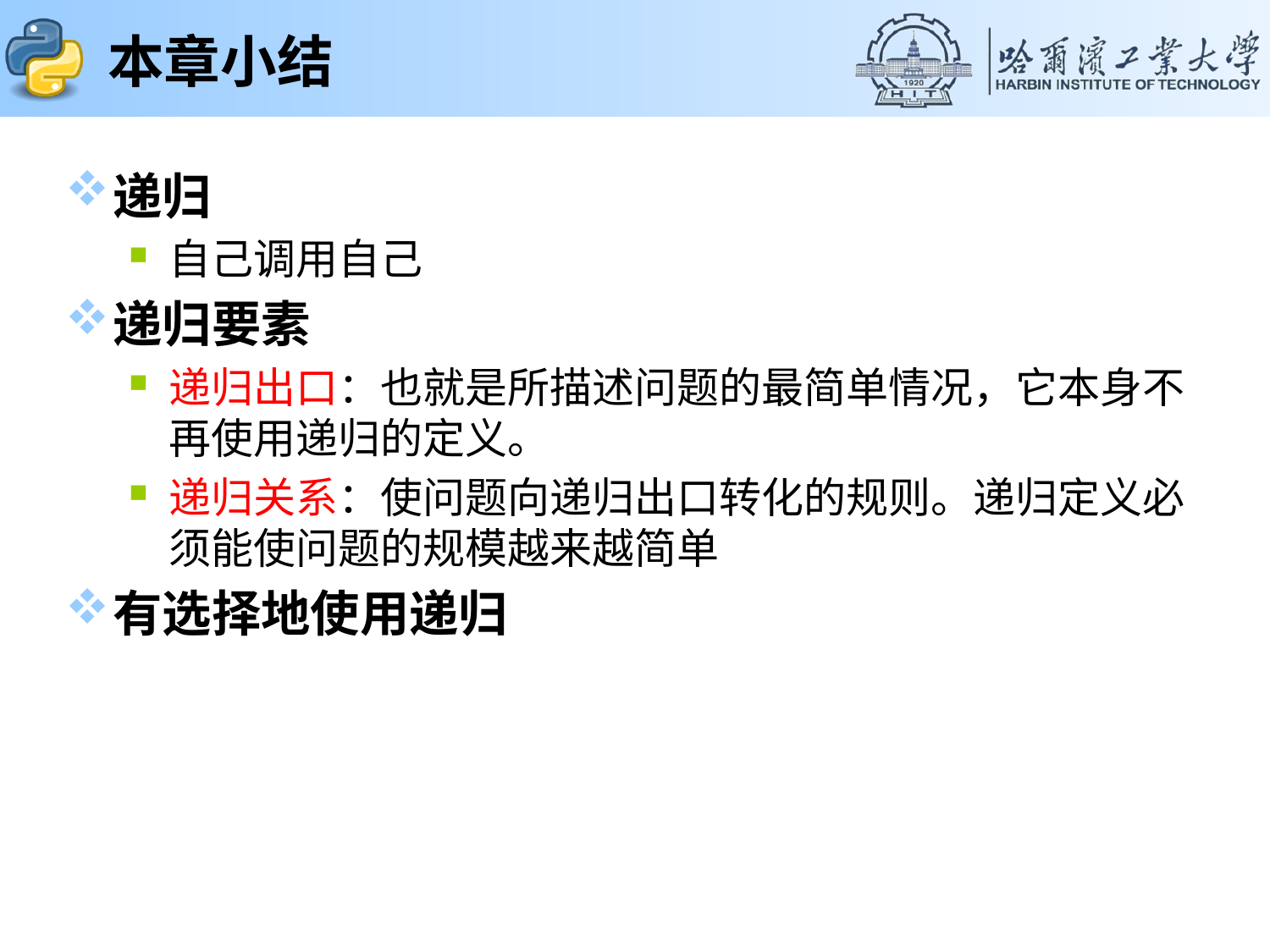

# 本章小结
递归
自己调用自己
递归要素
递归出口：也就是所描述问题的最简单情况，它本身不再使用递归的定义。
递归关系：使问题向递归出口转化的规则。递归定义必须能使问题的规模越来越简单
有选择地使用递归